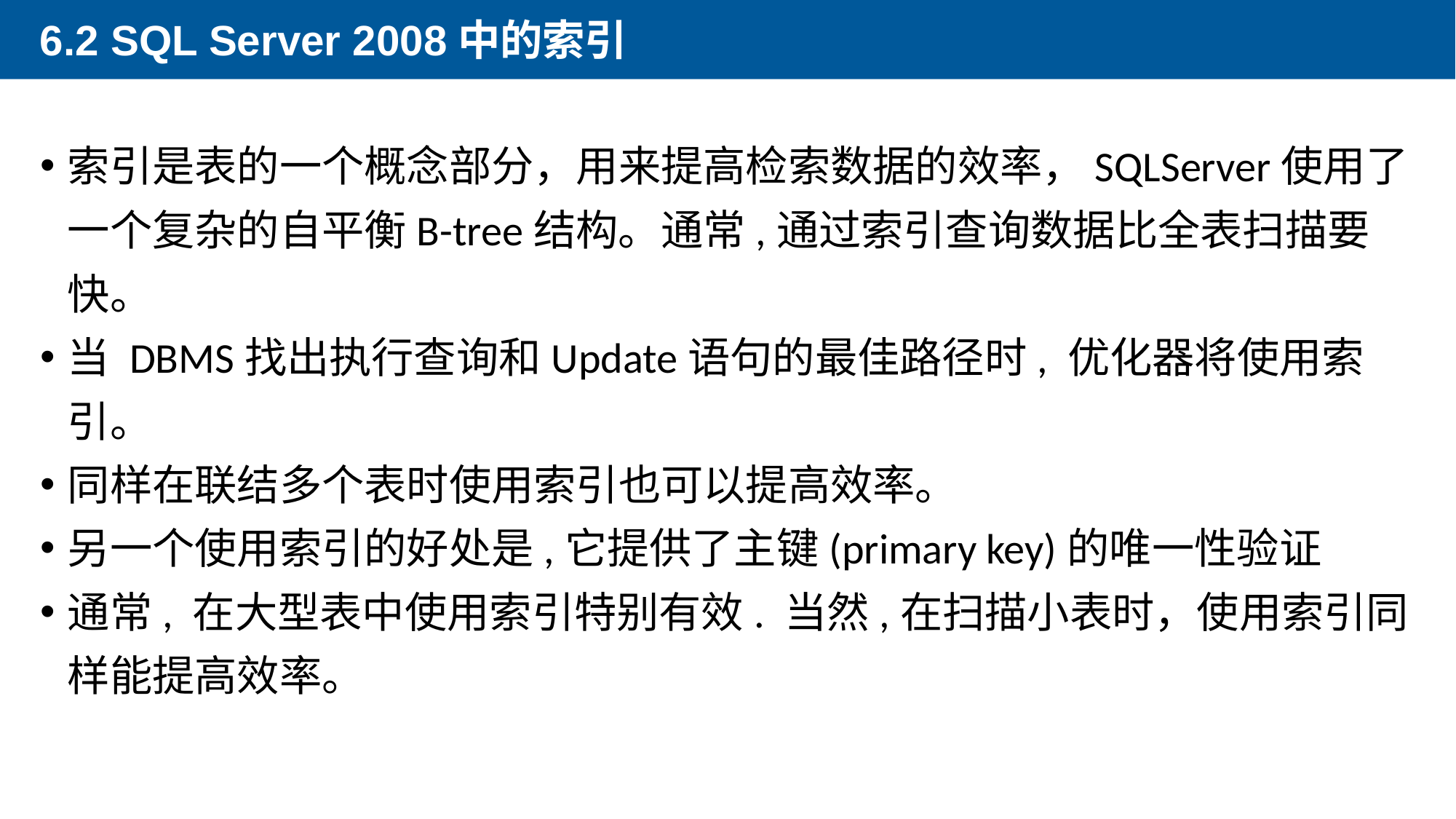

6.2 SQL Server 2008中的索引
索引是表的一个概念部分，用来提高检索数据的效率，SQLServer使用了一个复杂的自平衡B-tree结构。通常,通过索引查询数据比全表扫描要快。
当 DBMS找出执行查询和Update语句的最佳路径时, 优化器将使用索引。
同样在联结多个表时使用索引也可以提高效率。
另一个使用索引的好处是,它提供了主键(primary key)的唯一性验证
通常, 在大型表中使用索引特别有效. 当然,在扫描小表时，使用索引同样能提高效率。